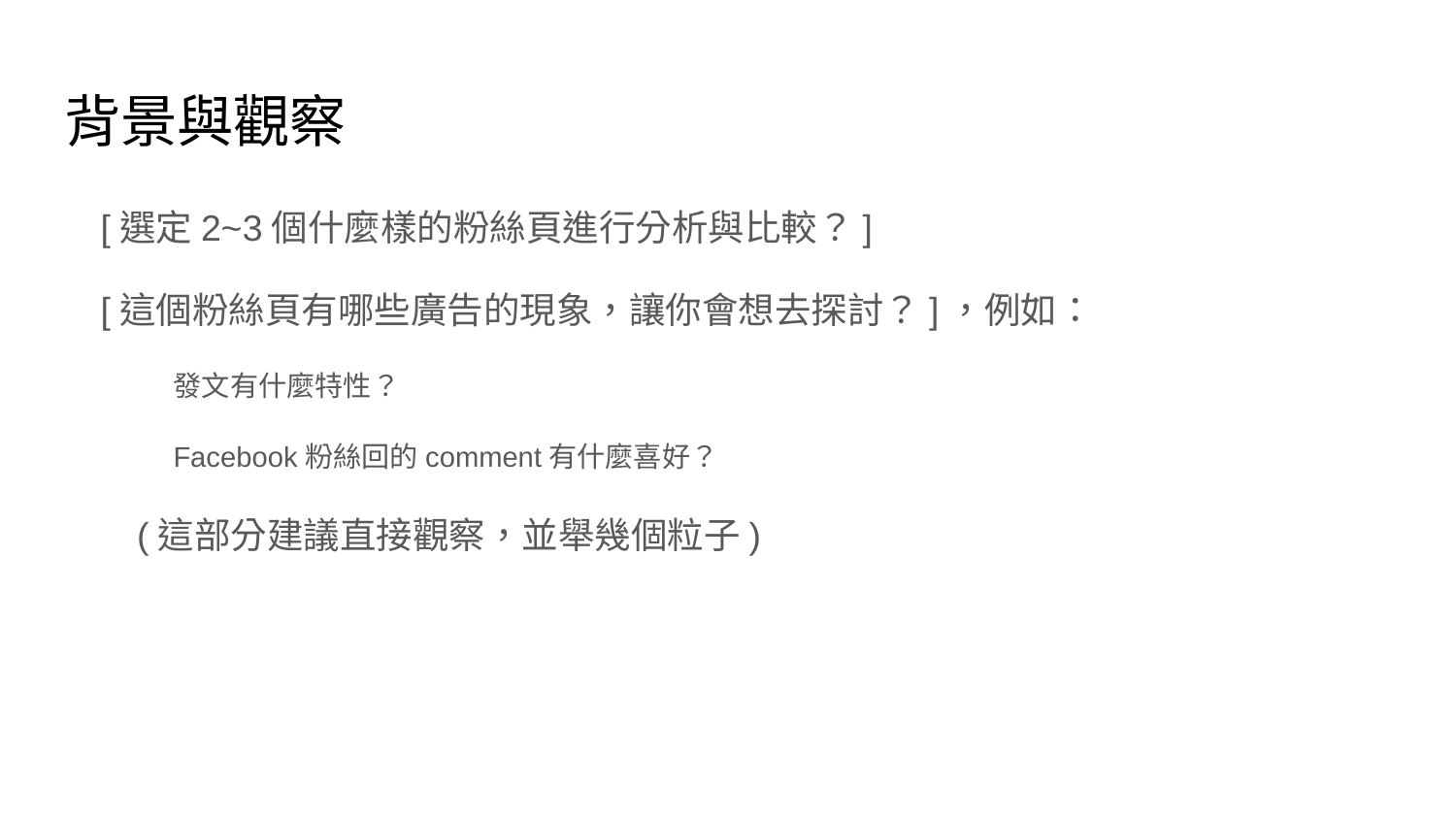

# 背景與觀察
[選定2~3個什麼樣的粉絲頁進行分析與比較？]
[這個粉絲頁有哪些廣告的現象，讓你會想去探討？]，例如：
發文有什麼特性？
Facebook粉絲回的comment有什麼喜好？
(這部分建議直接觀察，並舉幾個粒子)